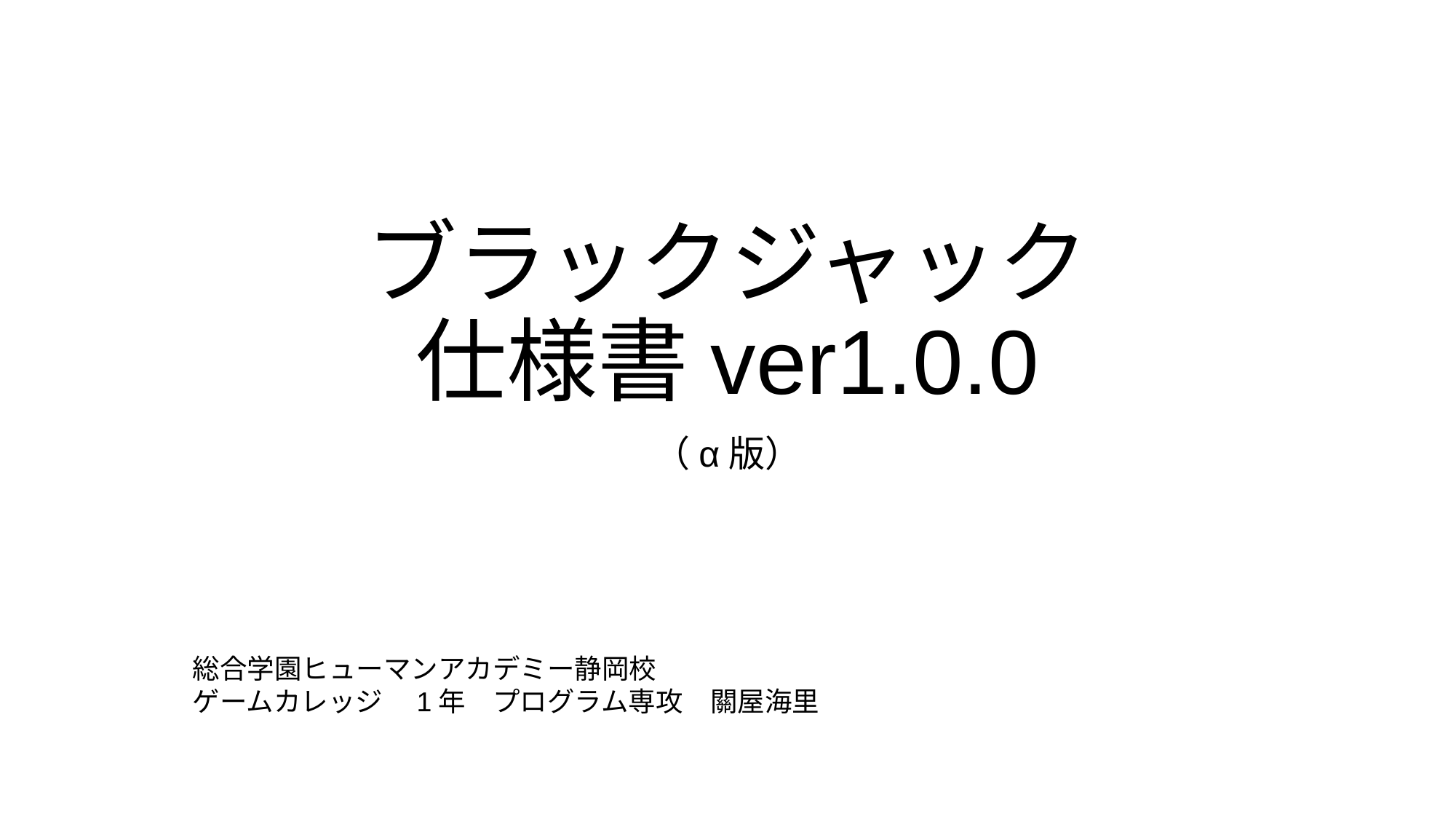

# ブラックジャック 仕様書ver1.0.0
（α版）
総合学園ヒューマンアカデミー静岡校
ゲームカレッジ　1年　プログラム専攻　關屋海里